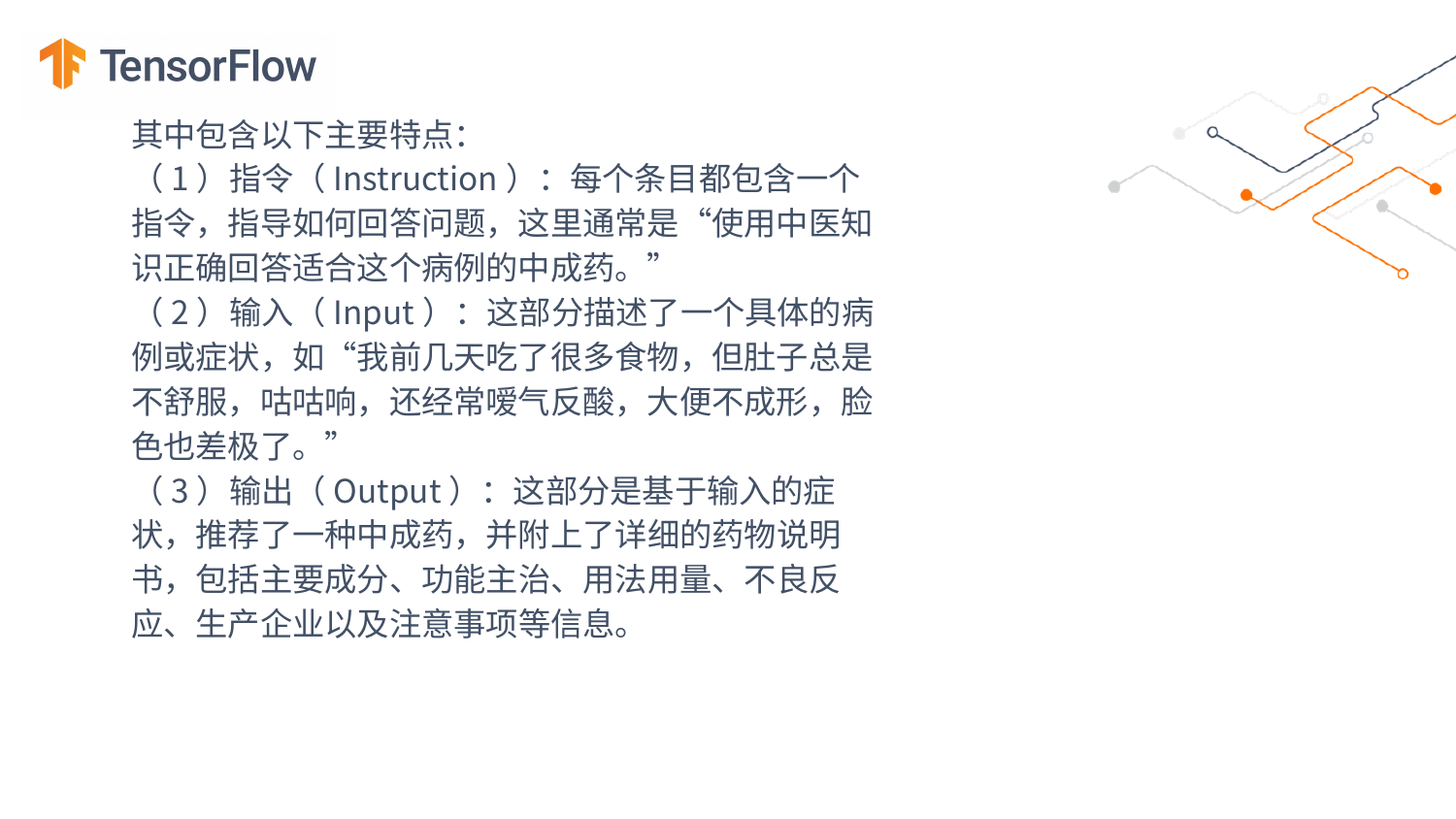

其中包含以下主要特点：
（1）指令（Instruction）：每个条目都包含一个指令，指导如何回答问题，这里通常是“使用中医知识正确回答适合这个病例的中成药。”
（2）输入（Input）：这部分描述了一个具体的病例或症状，如“我前几天吃了很多食物，但肚子总是不舒服，咕咕响，还经常嗳气反酸，大便不成形，脸色也差极了。”
（3）输出（Output）：这部分是基于输入的症状，推荐了一种中成药，并附上了详细的药物说明书，包括主要成分、功能主治、用法用量、不良反应、生产企业以及注意事项等信息。